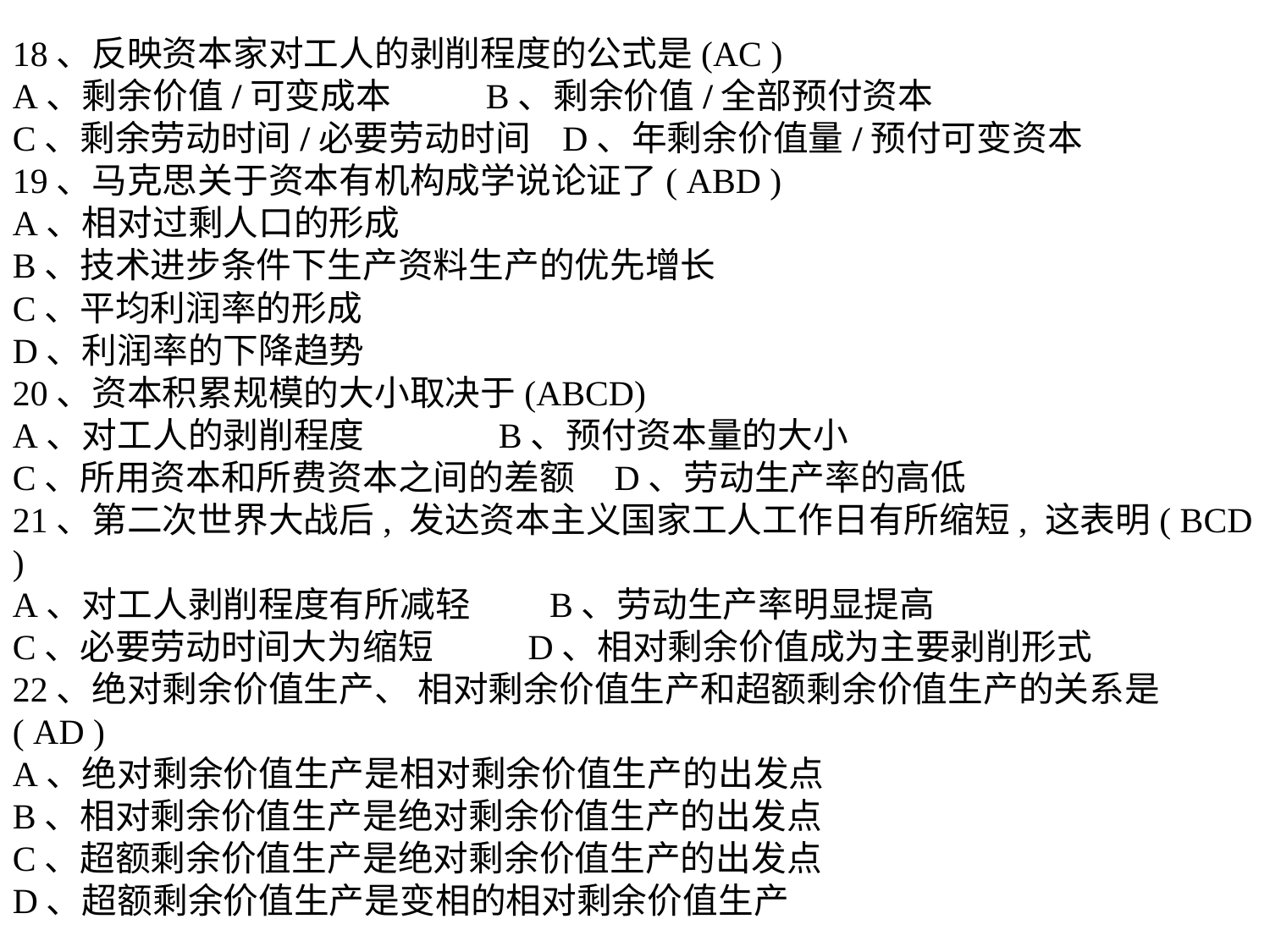

18、反映资本家对工人的剥削程度的公式是(AC )
A、剩余价值/可变成本           B、剩余价值/全部预付资本
C、剩余劳动时间/必要劳动时间   D、年剩余价值量/预付可变资本
19、马克思关于资本有机构成学说论证了( ABD )
A、相对过剩人口的形成
B、技术进步条件下生产资料生产的优先增长
C、平均利润率的形成
D、利润率的下降趋势
20、资本积累规模的大小取决于(ABCD)
A、对工人的剥削程度                B、预付资本量的大小
C、所用资本和所费资本之间的差额    D、劳动生产率的高低
21、第二次世界大战后, 发达资本主义国家工人工作日有所缩短, 这表明( BCD )
A、对工人剥削程度有所减轻         B、劳动生产率明显提高
C、必要劳动时间大为缩短           D、相对剩余价值成为主要剥削形式
22、绝对剩余价值生产、 相对剩余价值生产和超额剩余价值生产的关系是( AD )
A、绝对剩余价值生产是相对剩余价值生产的出发点
B、相对剩余价值生产是绝对剩余价值生产的出发点
C、超额剩余价值生产是绝对剩余价值生产的出发点
D、超额剩余价值生产是变相的相对剩余价值生产